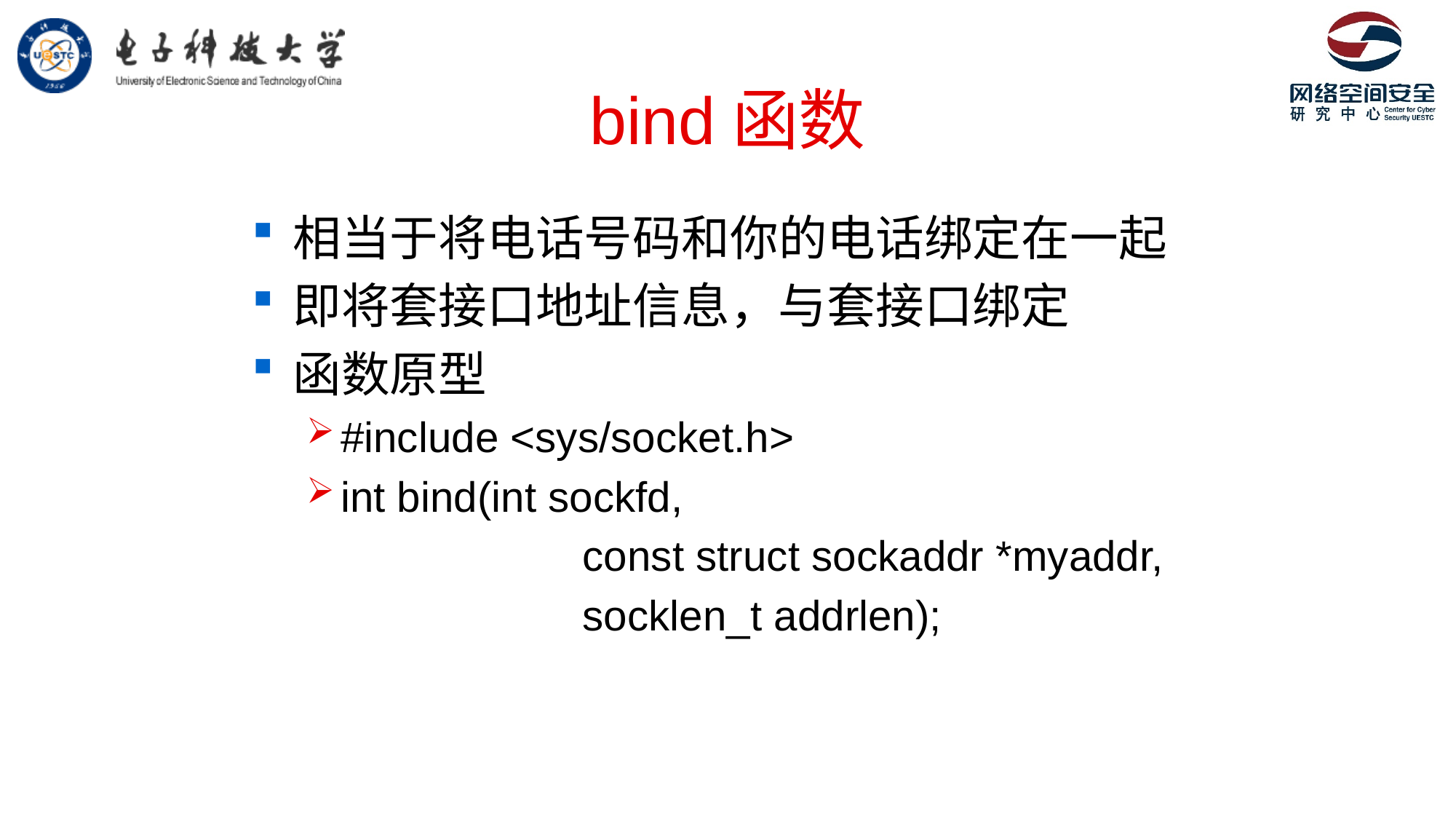

# bind函数
相当于将电话号码和你的电话绑定在一起
即将套接口地址信息，与套接口绑定
函数原型
#include <sys/socket.h>
int bind(int sockfd,
			  const struct sockaddr *myaddr,
			  socklen_t addrlen);